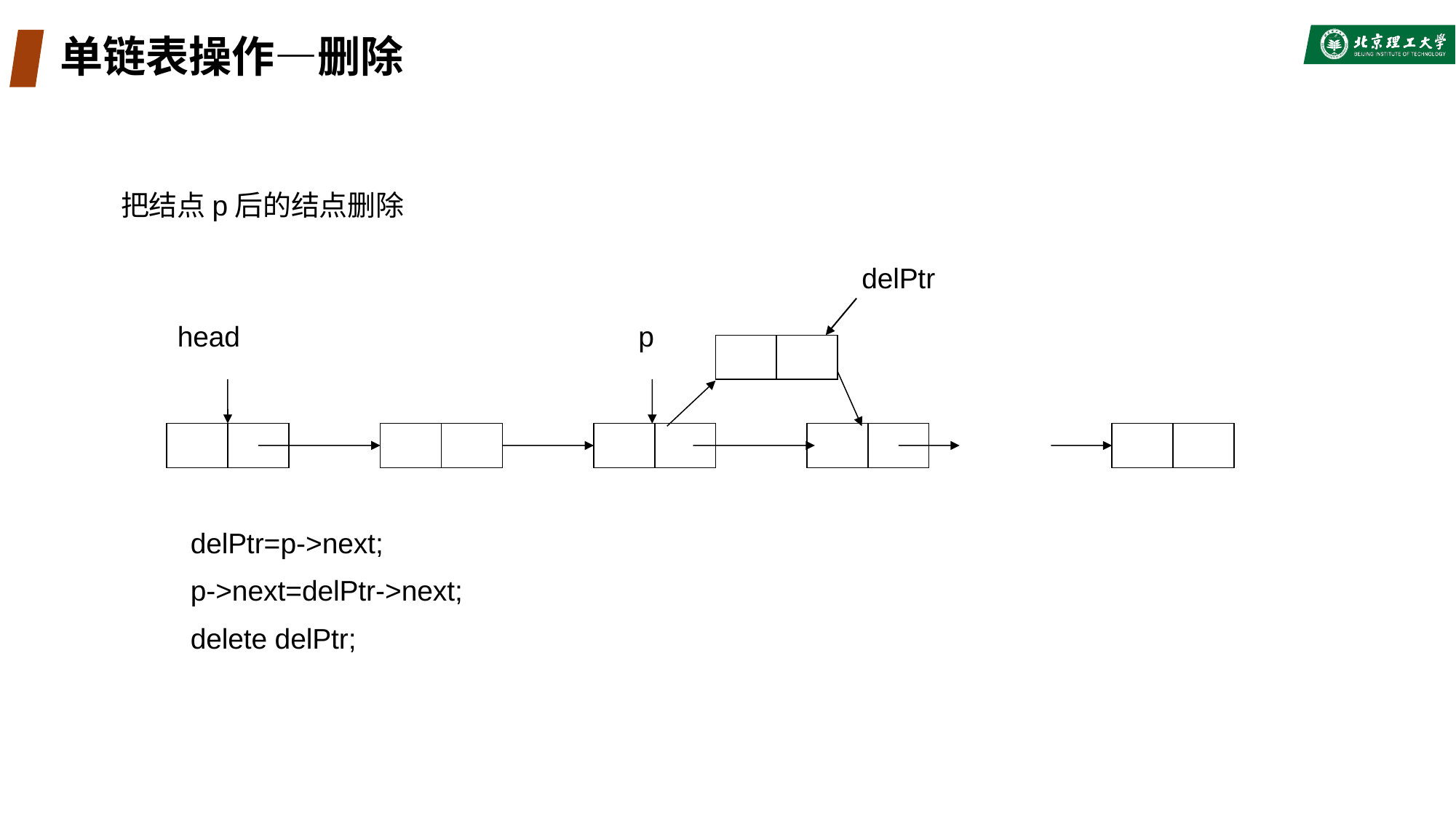

# 单链表操作—删除
把结点p后的结点删除
delPtr

head
p

delPtr=p->next;
p->next=delPtr->next;
delete delPtr;